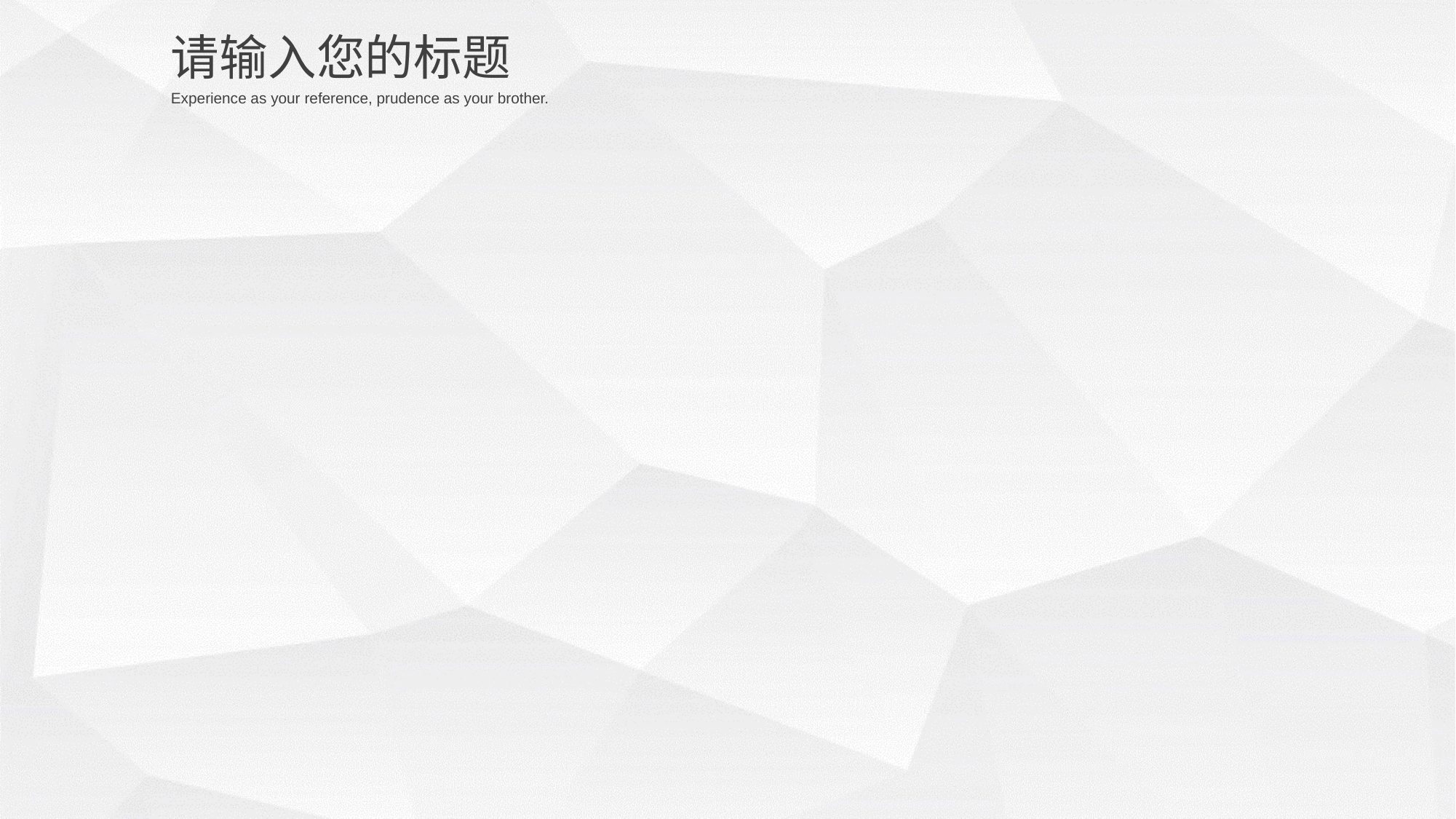

请输入您的标题
Experience as your reference, prudence as your brother.